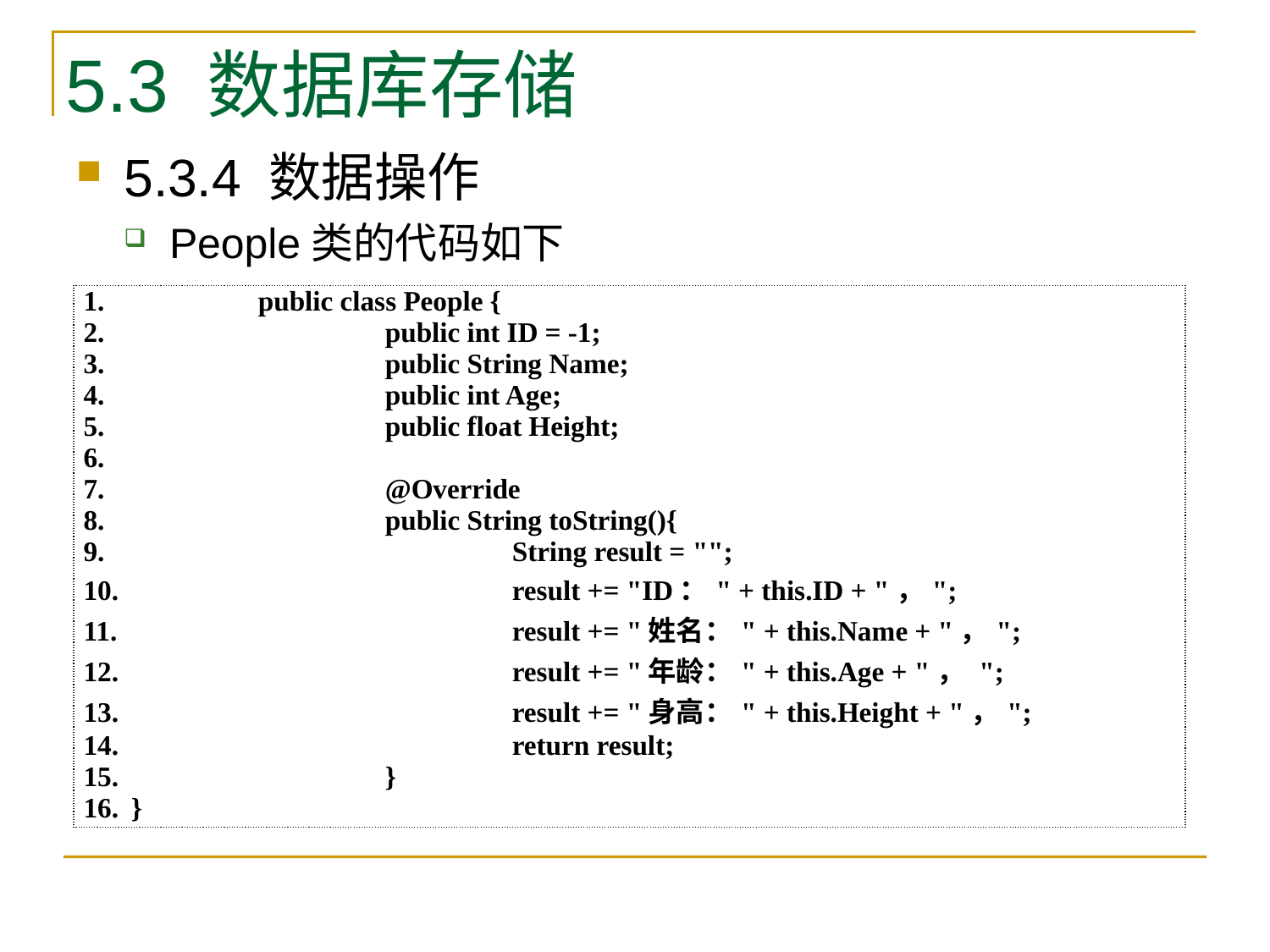

# 5.3 数据库存储
5.3.4 数据操作
People类的代码如下

| public class People { public int ID = -1; public String Name; public int Age; public float Height; @Override public String toString(){ String result = ""; result += "ID：" + this.ID + "，"; result += "姓名：" + this.Name + "，"; result += "年龄：" + this.Age + "， "; result += "身高：" + this.Height + "，"; return result; } } |
| --- |